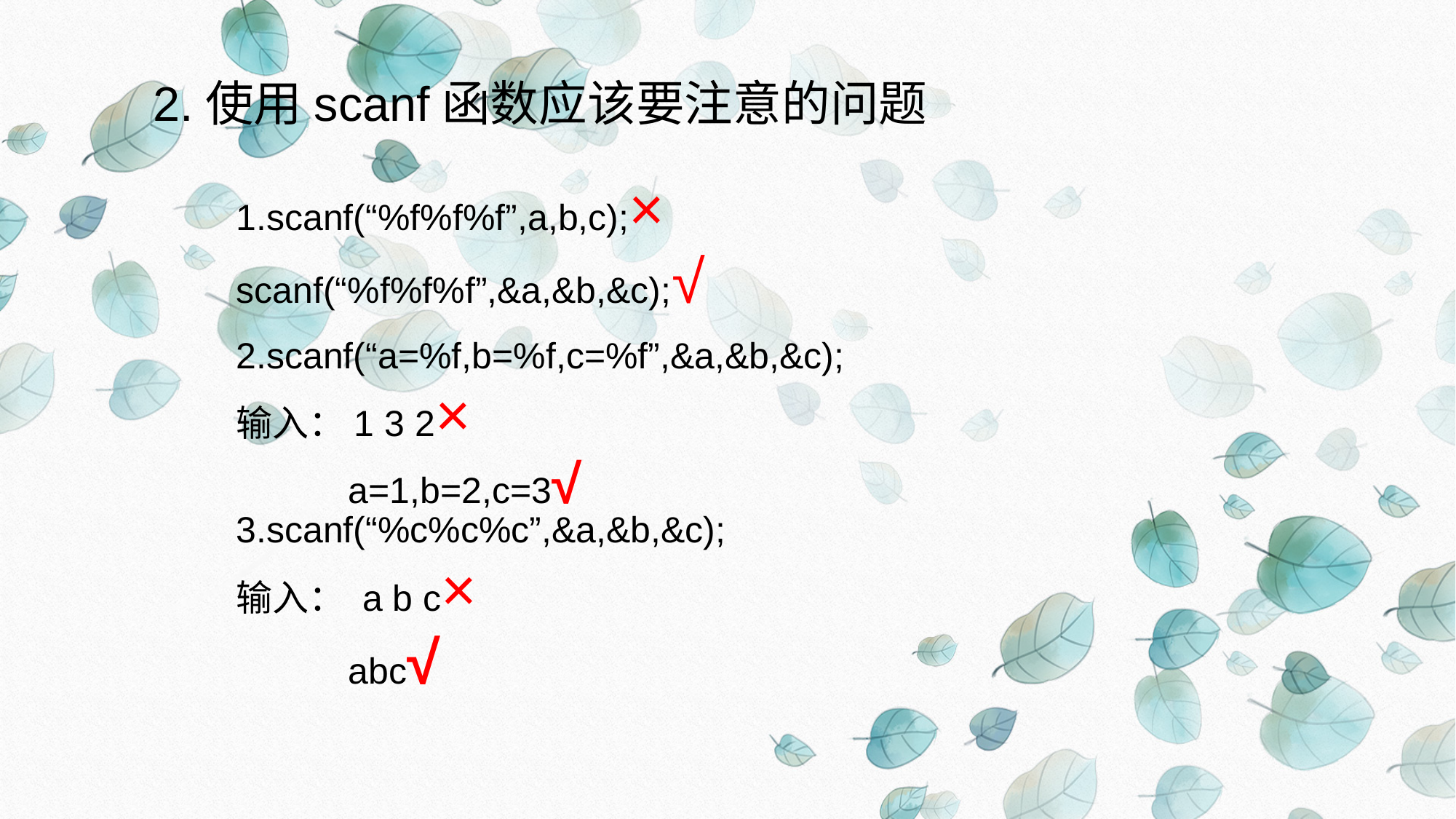

2.使用scanf函数应该要注意的问题
1.scanf(“%f%f%f”,a,b,c);×
scanf(“%f%f%f”,&a,&b,&c);√
2.scanf(“a=%f,b=%f,c=%f”,&a,&b,&c);
输入：1 3 2×
           a=1,b=2,c=3√
3.scanf(“%c%c%c”,&a,&b,&c);
输入： a b c×
           abc√